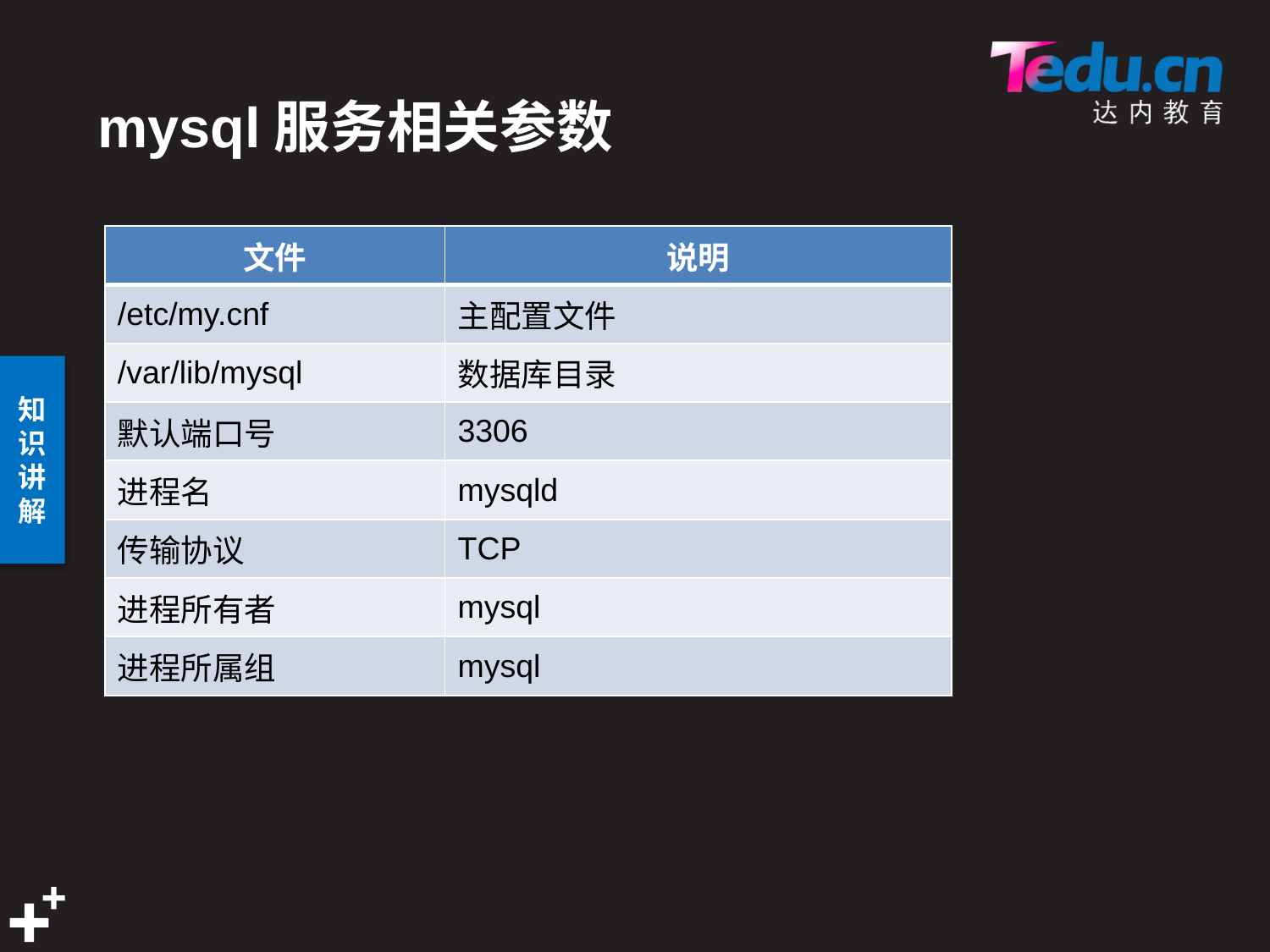

# mysql服务相关参数
| 文件 | 说明 |
| --- | --- |
| /etc/my.cnf | 主配置文件 |
| /var/lib/mysql | 数据库目录 |
| 默认端口号 | 3306 |
| 进程名 | mysqld |
| 传输协议 | TCP |
| 进程所有者 | mysql |
| 进程所属组 | mysql |